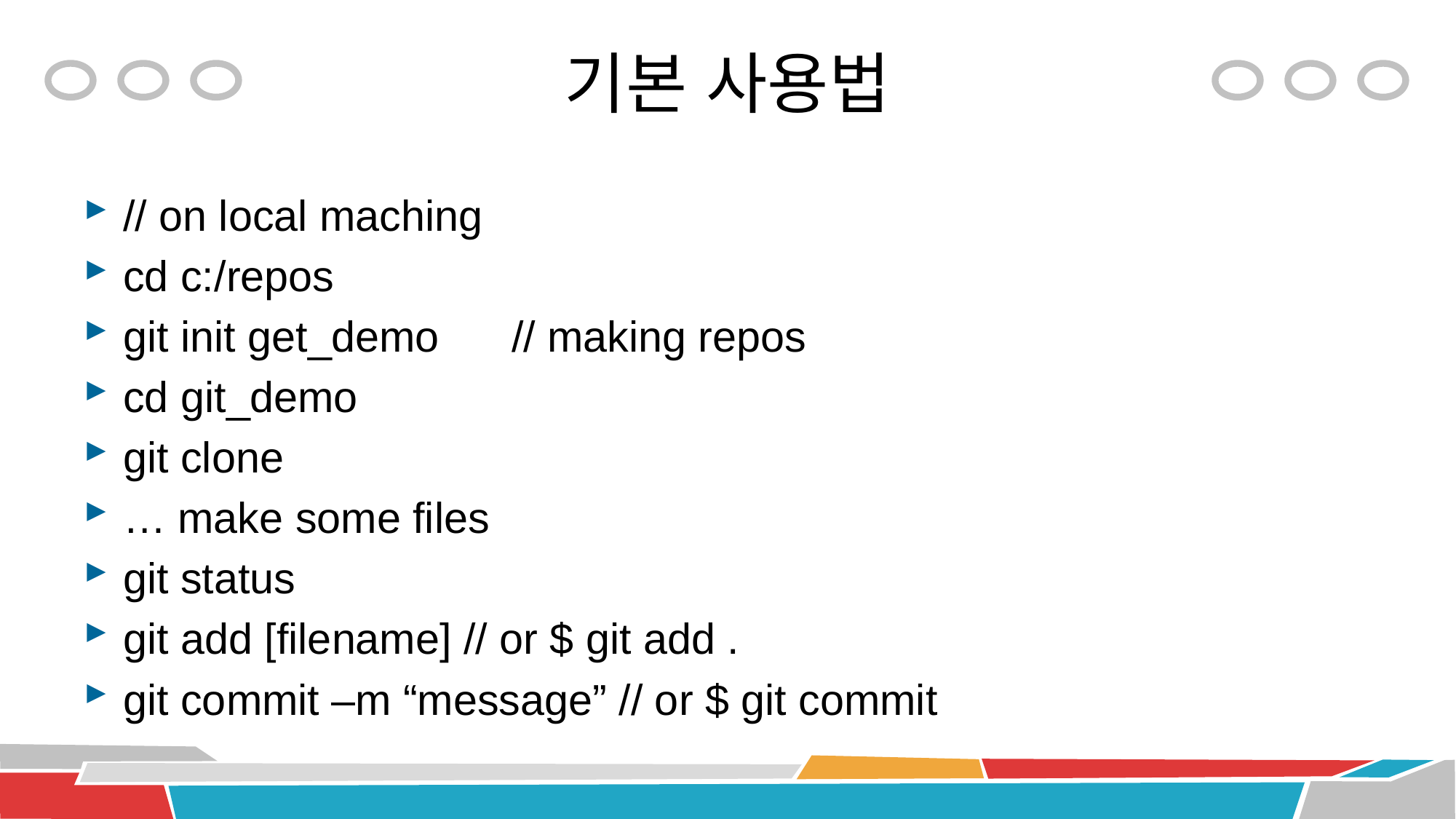

# 기본 사용법
// on local maching
cd c:/repos
git init get_demo	// making repos
cd git_demo
git clone
… make some files
git status
git add [filename] // or $ git add .
git commit –m “message” // or $ git commit